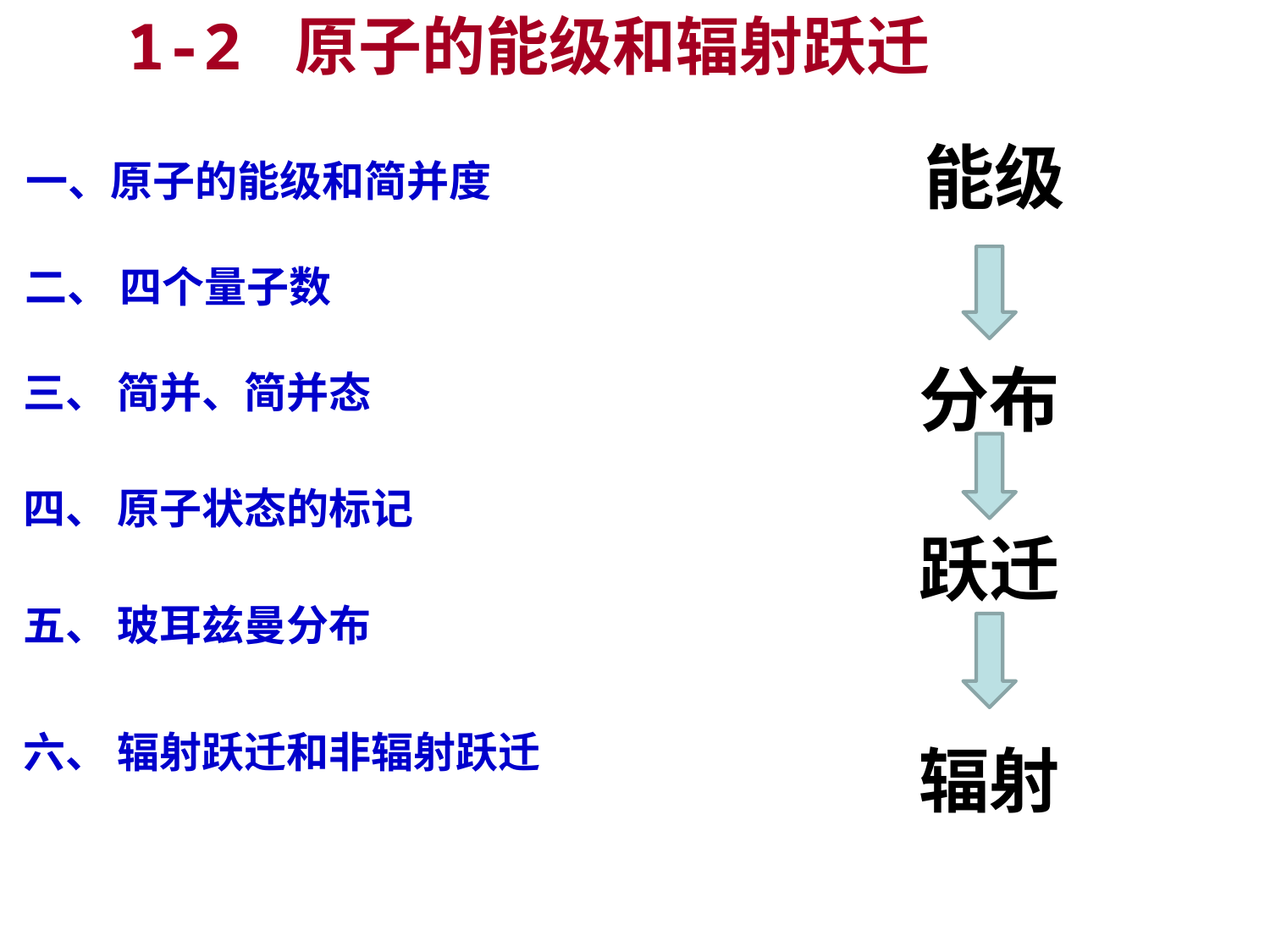

1-2 原子的能级和辐射跃迁
能级
一、原子的能级和简并度

二、 四个量子数
分布
三、 简并、简并态

四、 原子状态的标记
跃迁
五、 玻耳兹曼分布

六、 辐射跃迁和非辐射跃迁
辐射